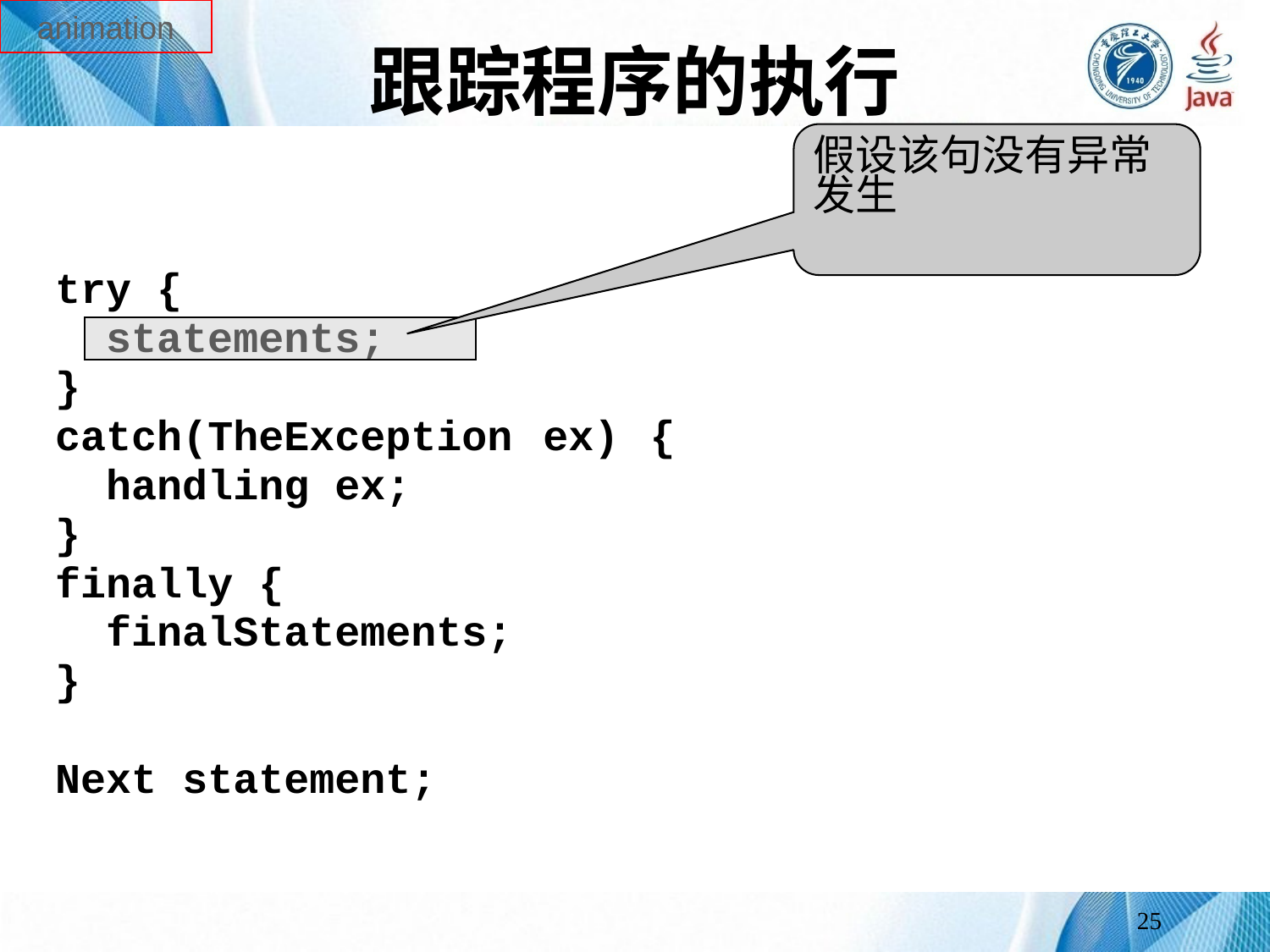

animation
# 跟踪程序的执行
假设该句没有异常发生
try {
  statements;
}
catch(TheException ex) {
  handling ex;
}
finally {
  finalStatements;
}

Next statement;

25